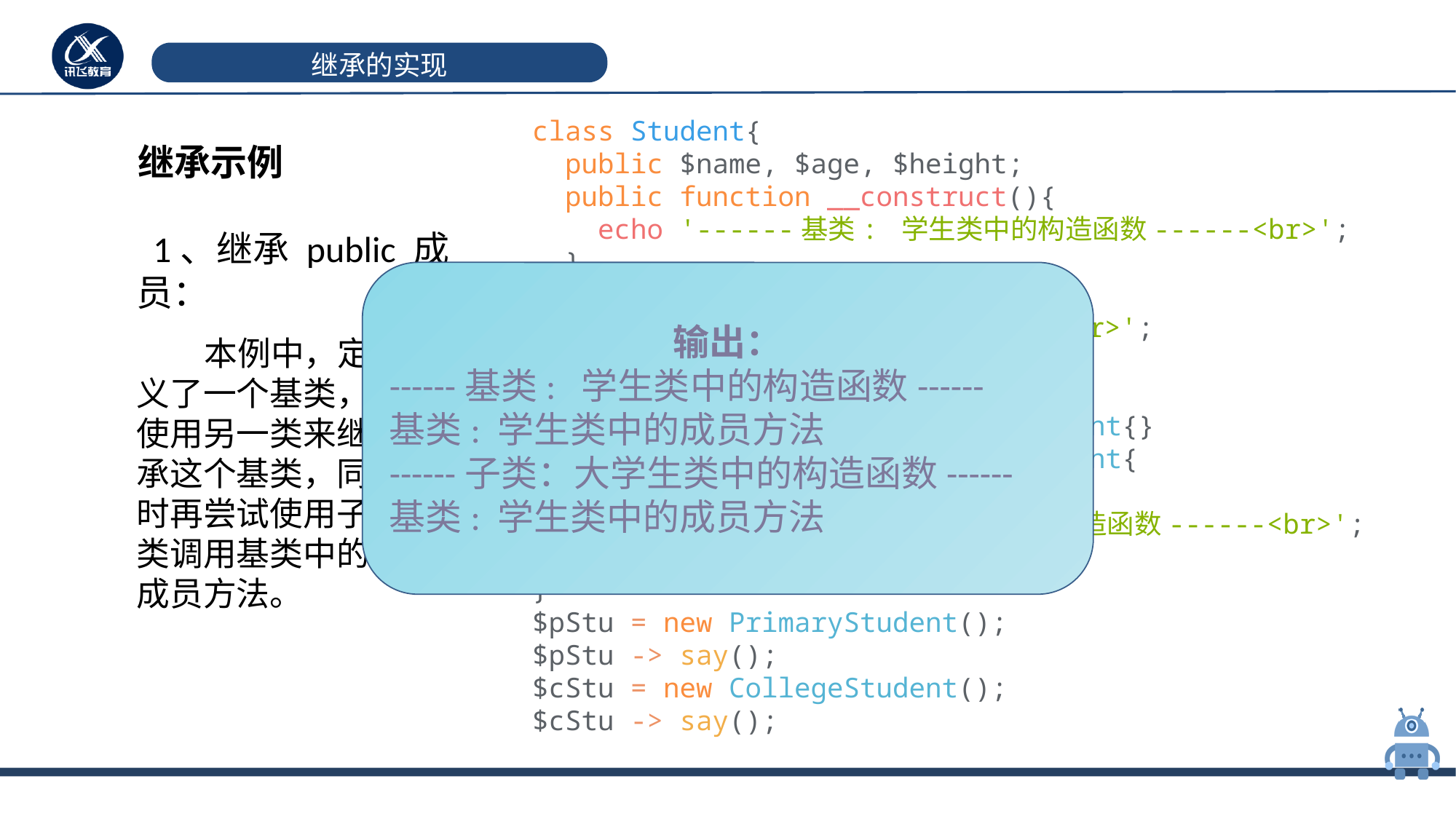

# 继承的实现
class Student{
  public $name, $age, $height;
  public function __construct(){
    echo '------基类: 学生类中的构造函数------<br>';
  }
  public function say(){
    echo '基类: 学生类中的成员方法<br>';
  }
}
class PrimaryStudent extends Student{}
class CollegeStudent extends Student{
  public function __construct(){
    echo '------子类： 大学生类中的构造函数------<br>';
  }
}
$pStu = new PrimaryStudent();
$pStu -> say();
$cStu = new CollegeStudent();
$cStu -> say();
继承示例
  1、继承 public 成员：
输出：
------基类:  学生类中的构造函数------
基类: 学生类中的成员方法
------子类：大学生类中的构造函数------
基类: 学生类中的成员方法
        本例中，定义了一个基类，使用另一类来继承这个基类，同时再尝试使用子类调用基类中的成员方法。